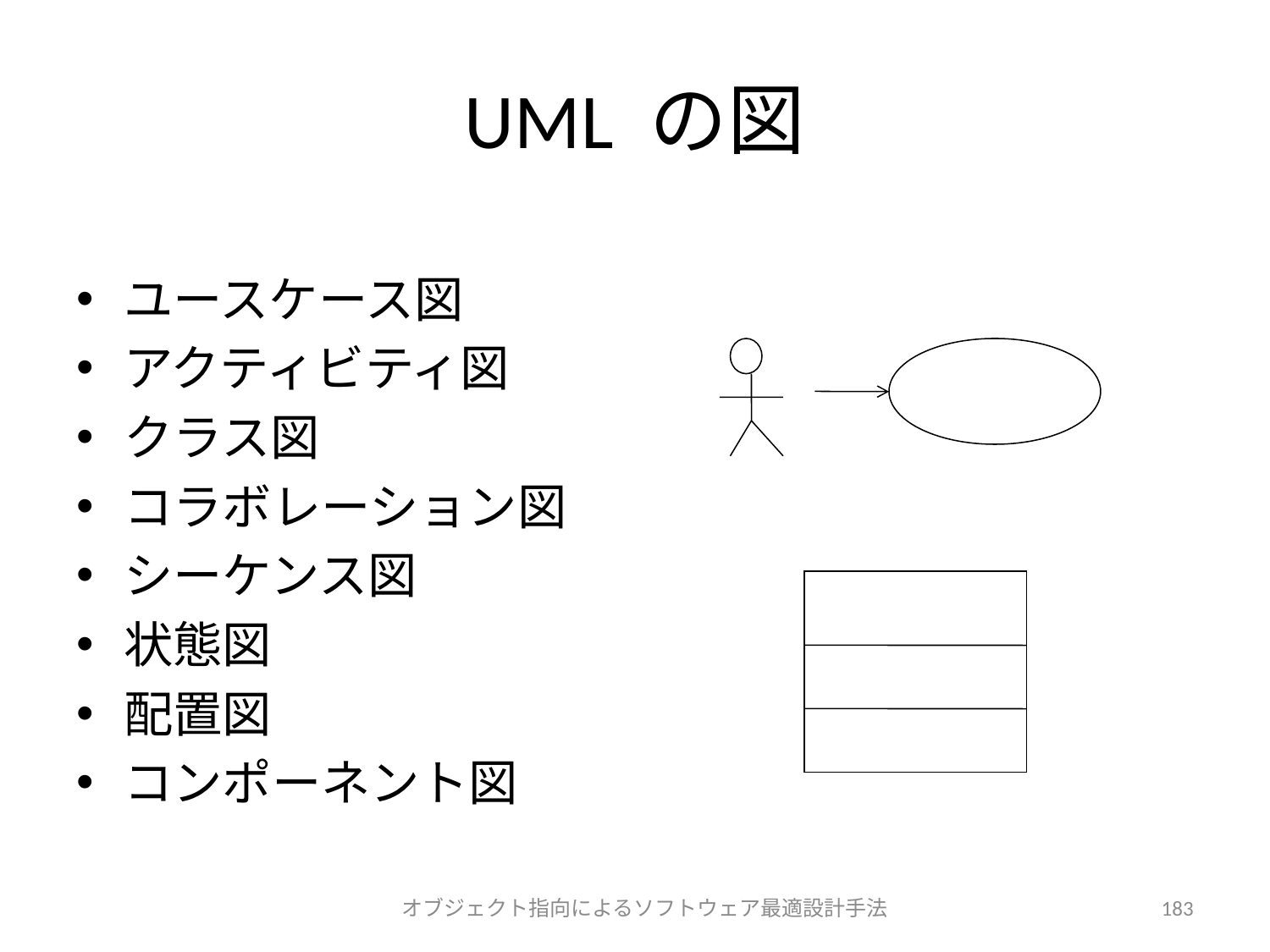

# UML の図
ユースケース図
アクティビティ図
クラス図
コラボレーション図
シーケンス図
状態図
配置図
コンポーネント図

オブジェクト指向によるソフトウェア最適設計手法
183